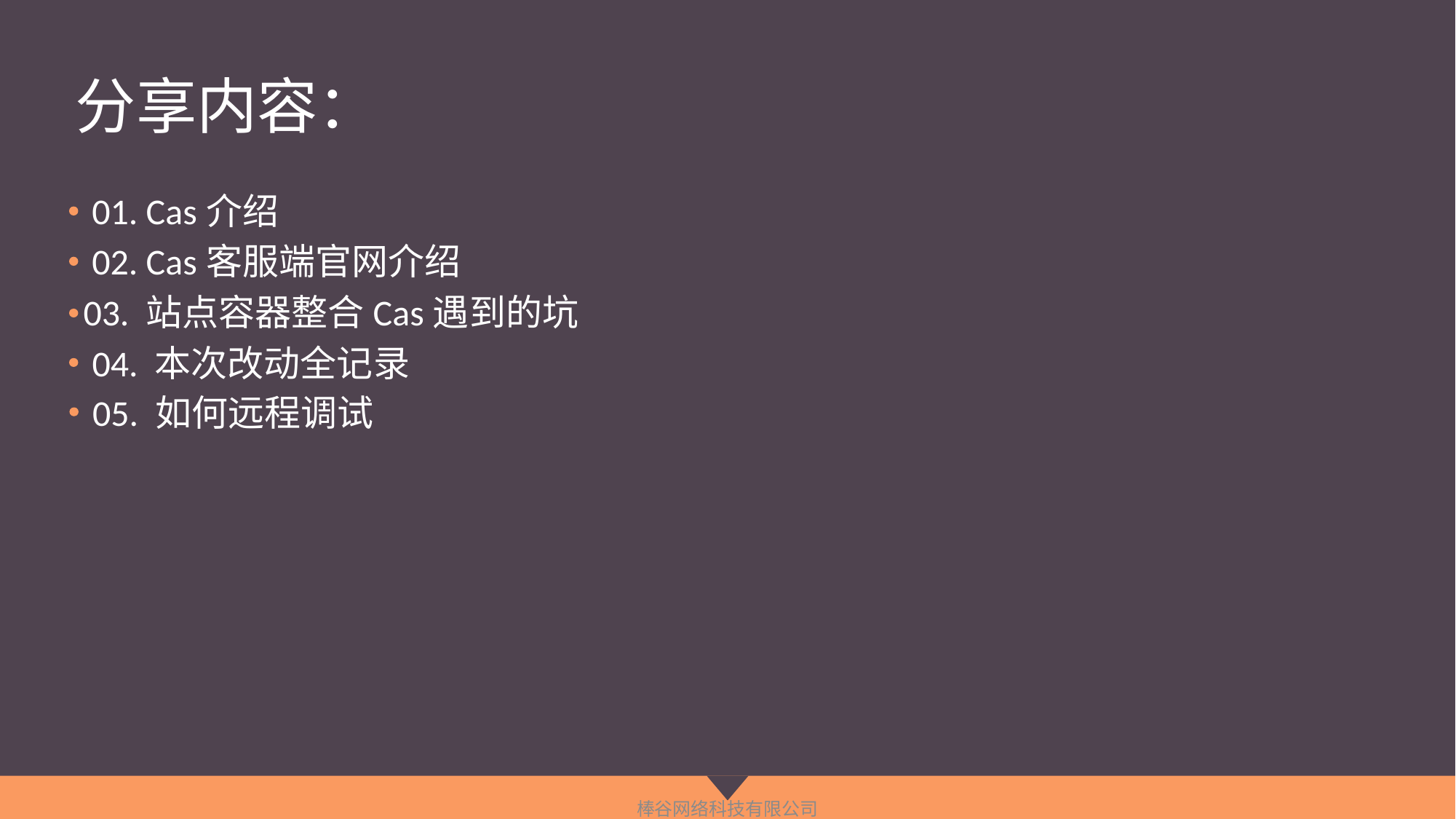

# 分享内容：
01. Cas介绍

02. Cas客服端官网介绍

03. 站点容器整合Cas遇到的坑

04. 本次改动全记录

05. 如何远程调试

棒谷网络科技有限公司